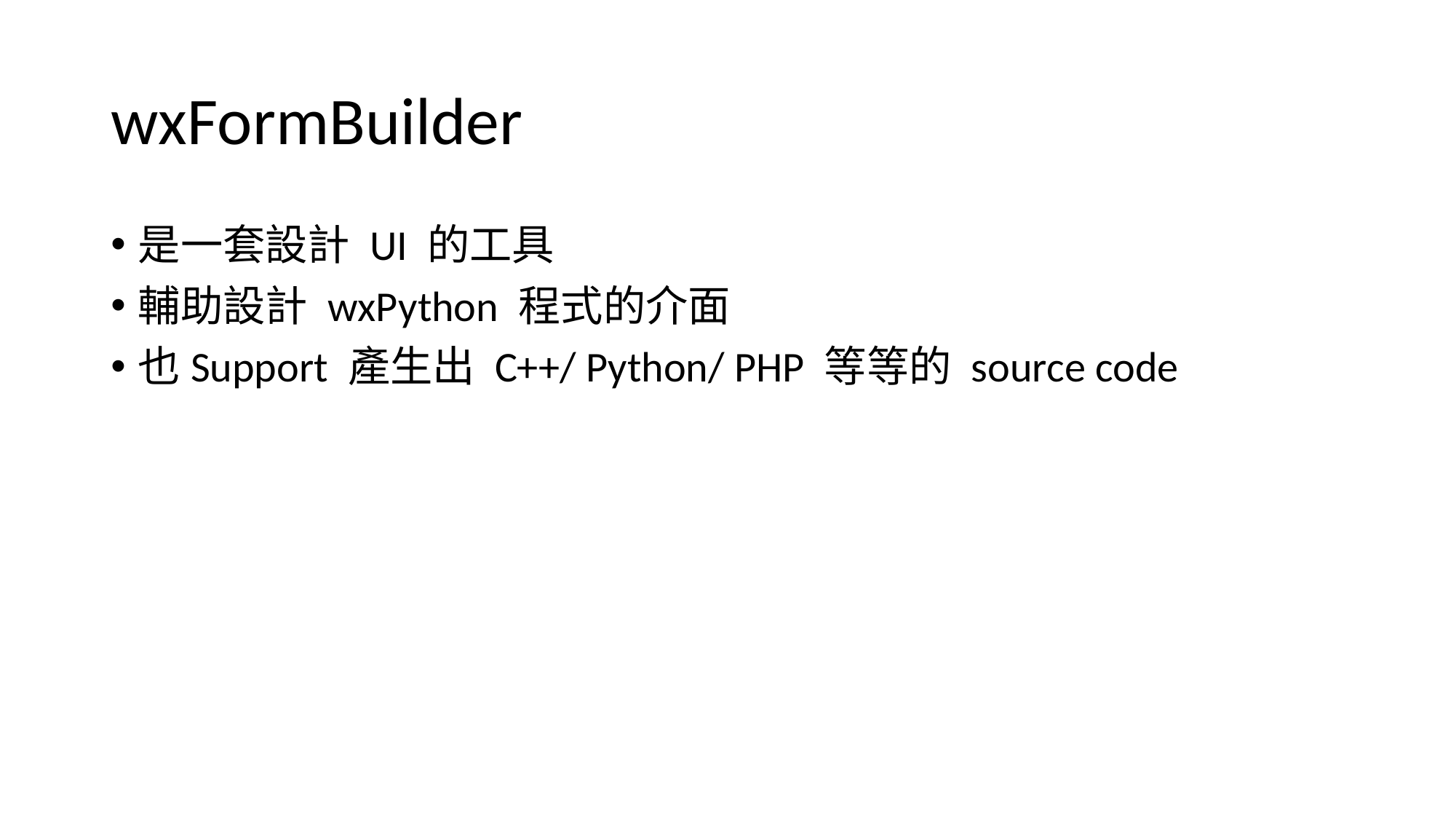

# wxFormBuilder
是一套設計 UI 的工具
輔助設計 wxPython 程式的介面
也Support 產生出 C++/ Python/ PHP 等等的 source code